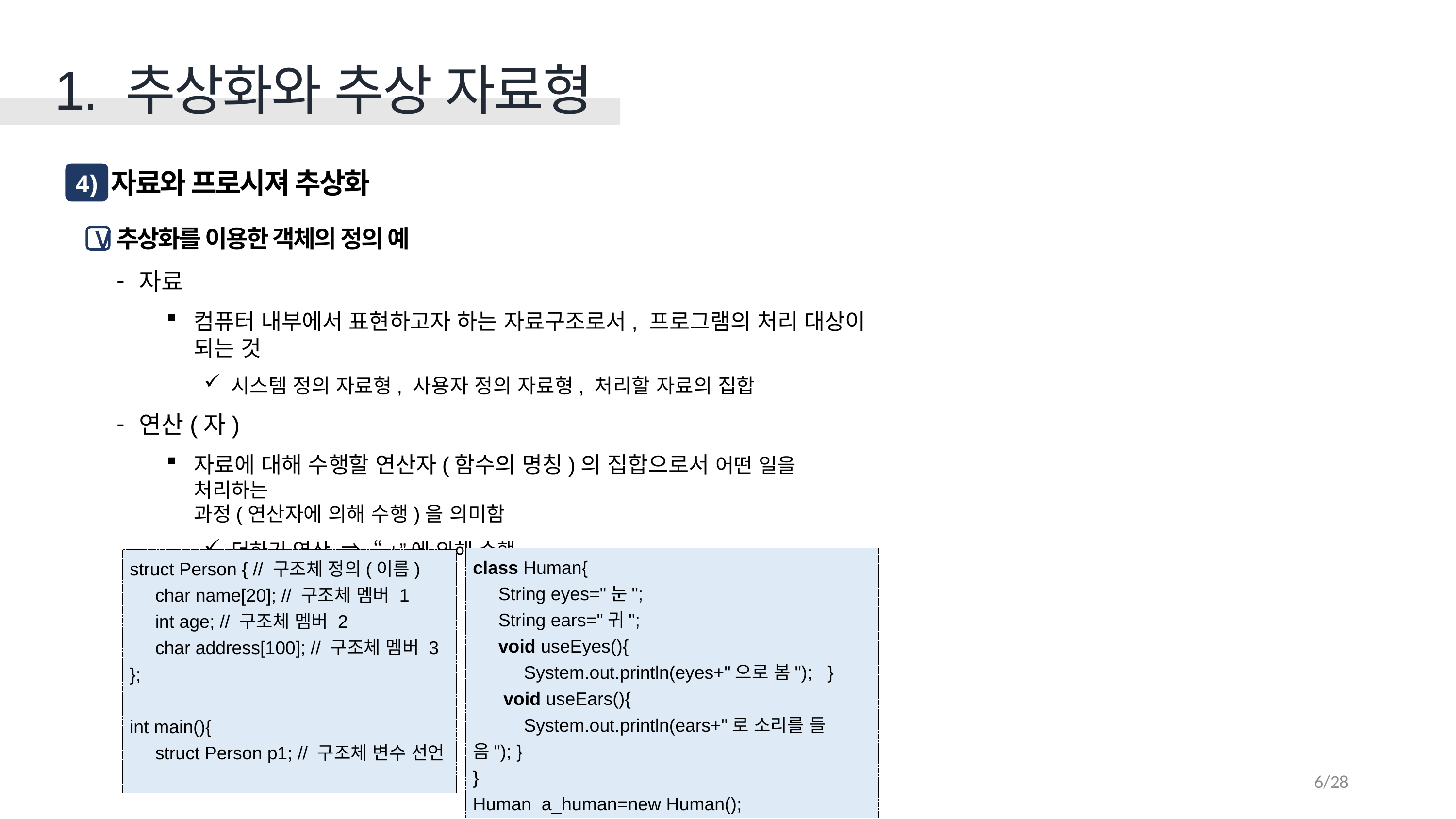

1. 추상화와 추상 자료형

자료와 프로시져 추상화
4 )
추상화를 이용한 객체의 정의 예
V
자료

컴퓨터 내부에서 표현하고자 하는 자료구조로서, 프로그램의 처리 대상이
되는 것

시스템 정의 자료형, 사용자 정의 자료형, 처리할 자료의 집합

연산(자)

자료에 대해 수행할 연산자(함수의 명칭)의 집합으로서 어떤 일을 처리하는
과정(연산자에 의해 수행)을 의미함

더하기 연산  ⇒  “+”에 의해 수행
class Human{
     String eyes="눈";
     String ears="귀";
     void useEyes(){
          System.out.println(eyes+"으로 봄");   }
      void useEars(){
          System.out.println(ears+"로 소리를 들음"); }
}
Human  a_human=new Human();
struct Person { // 구조체 정의(이름)
     char name[20]; // 구조체 멤버 1
     int age; // 구조체 멤버 2
     char address[100]; // 구조체 멤버 3
};

int main(){
     struct Person p1; // 구조체 변수 선언

6/28